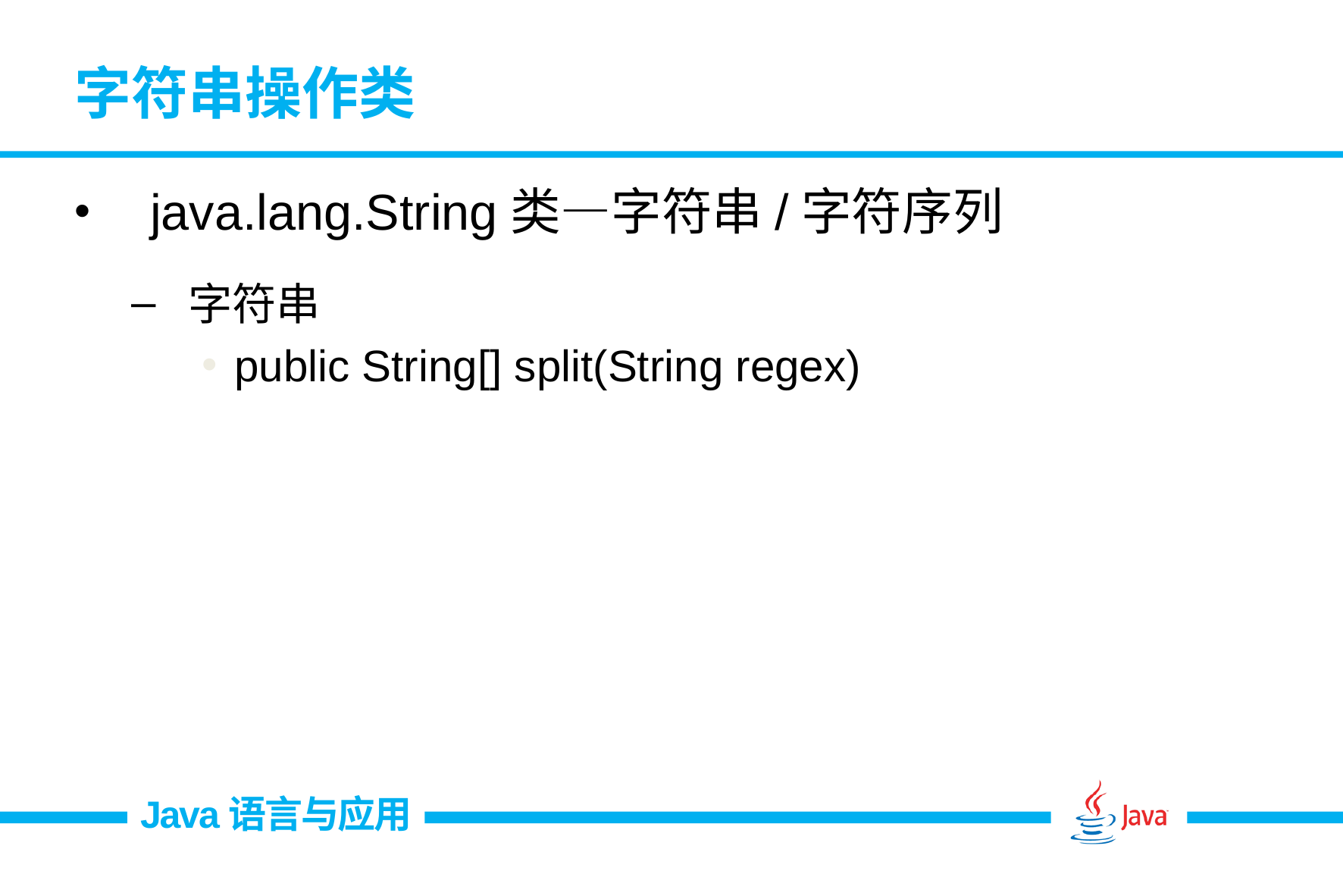

# 字符串操作类
java.lang.String类—字符串/字符序列
字符串
public String[] split(String regex)